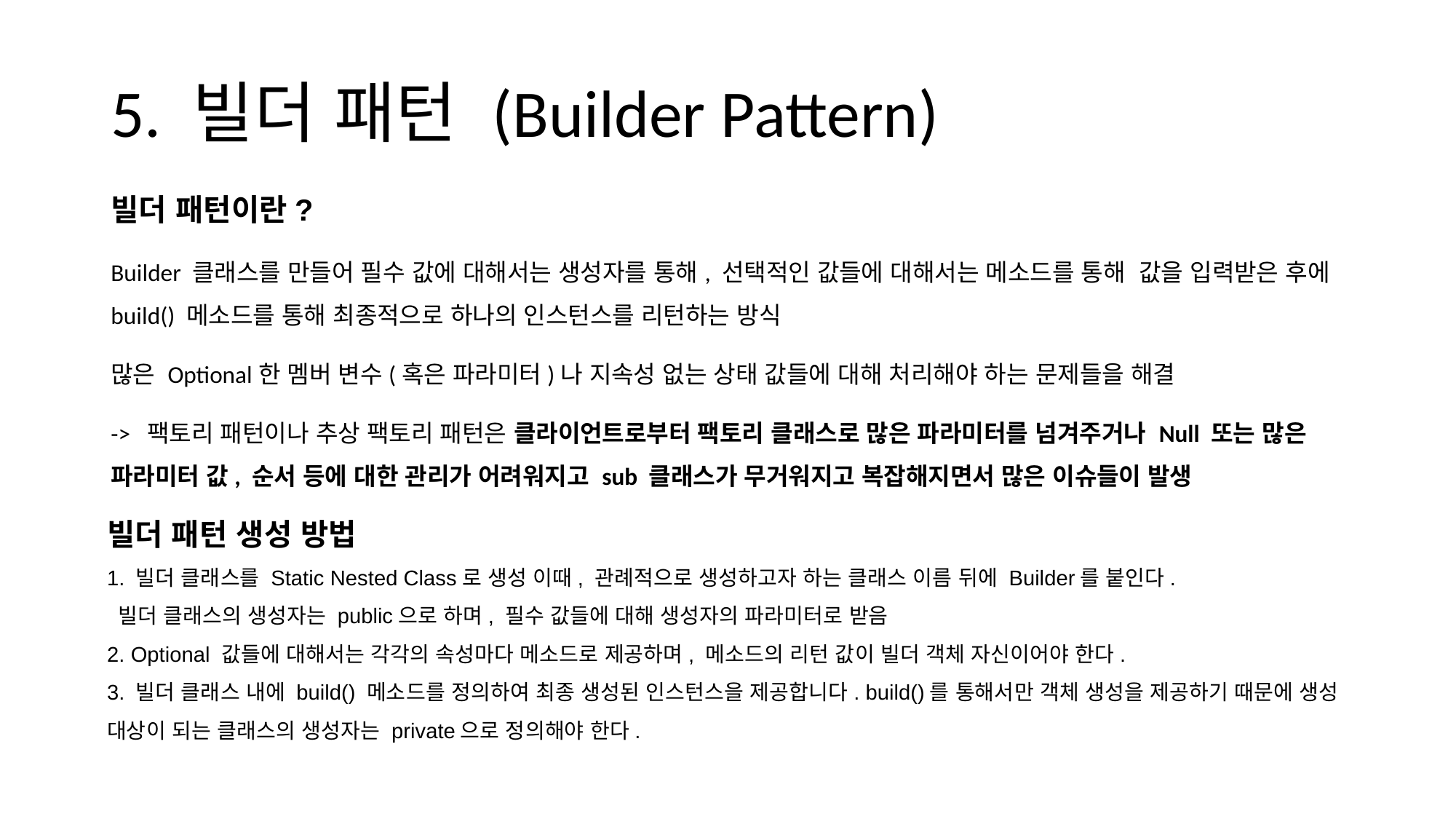

# 5. 빌더 패턴 (Builder Pattern)
빌더 패턴이란?
Builder 클래스를 만들어 필수 값에 대해서는 생성자를 통해, 선택적인 값들에 대해서는 메소드를 통해  값을 입력받은 후에 build() 메소드를 통해 최종적으로 하나의 인스턴스를 리턴하는 방식
많은 Optional한 멤버 변수(혹은 파라미터)나 지속성 없는 상태 값들에 대해 처리해야 하는 문제들을 해결
->  팩토리 패턴이나 추상 팩토리 패턴은 클라이언트로부터 팩토리 클래스로 많은 파라미터를 넘겨주거나 Null 또는 많은 파라미터 값, 순서 등에 대한 관리가 어려워지고 sub 클래스가 무거워지고 복잡해지면서 많은 이슈들이 발생

빌더 패턴 생성 방법
1. 빌더 클래스를 Static Nested Class로 생성 이때, 관례적으로 생성하고자 하는 클래스 이름 뒤에 Builder를 붙인다.
 빌더 클래스의 생성자는 public으로 하며, 필수 값들에 대해 생성자의 파라미터로 받음
2. Optional 값들에 대해서는 각각의 속성마다 메소드로 제공하며, 메소드의 리턴 값이 빌더 객체 자신이어야 한다.
3. 빌더 클래스 내에 build() 메소드를 정의하여 최종 생성된 인스턴스을 제공합니다. build()를 통해서만 객체 생성을 제공하기 때문에 생성 대상이 되는 클래스의 생성자는 private으로 정의해야 한다.